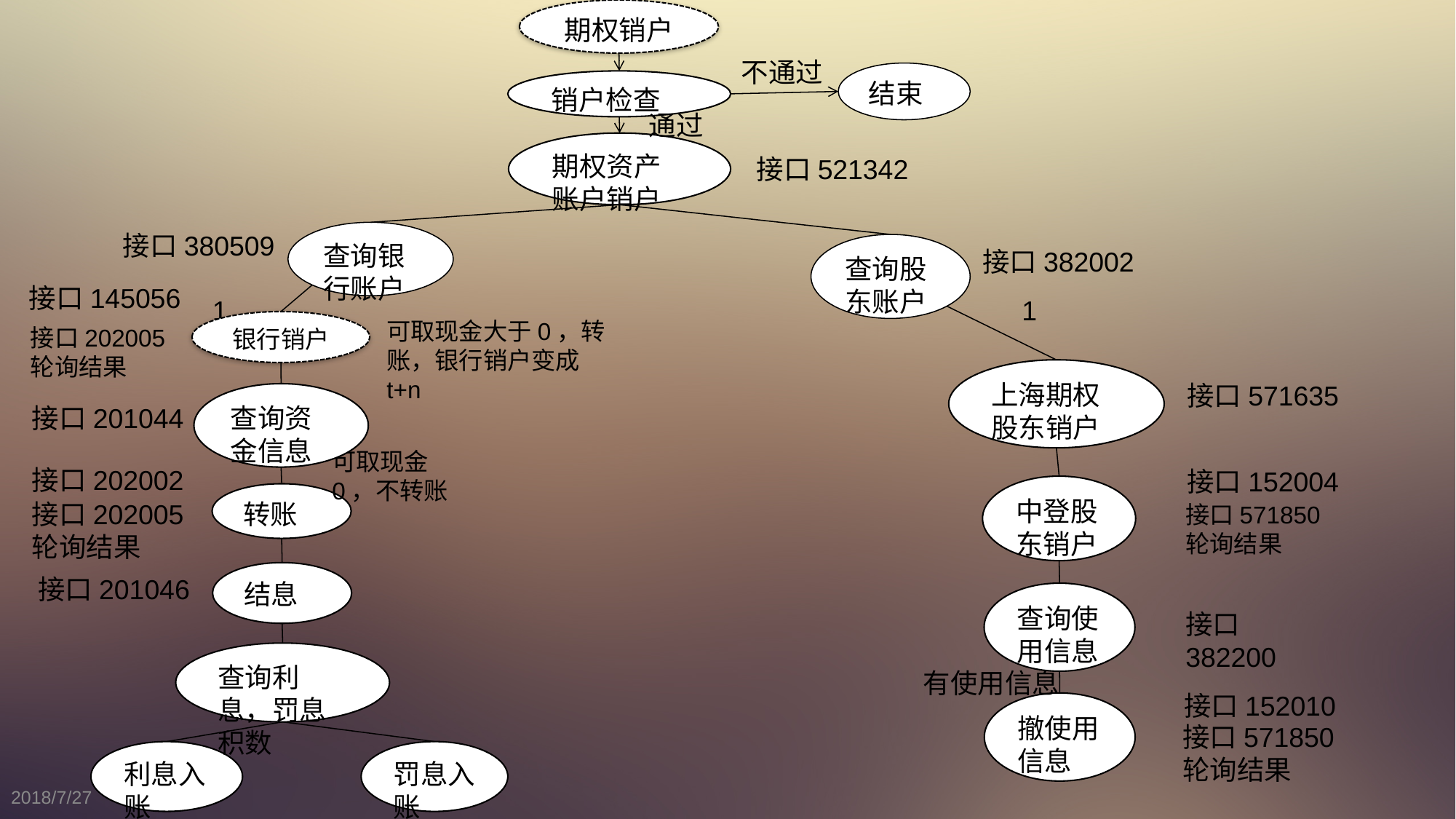

期权销户

不通过
结束
销户检查
通过
期权资产账户销户
接口521342
查询银行账户
接口380509
查询股东账户
接口382002
接口145056
1
1
可取现金大于0，转账，银行销户变成t+n

银行销户

接口202005轮询结果
上海期权股东销户

接口571635
查询资金信息

接口201044
可取现金0，不转账
接口202002
接口152004
中登股东销户
转账

接口202005轮询结果
接口571850轮询结果
结息

接口201046
查询使用信息

接口 382200
查询利息，罚息积数

有使用信息
接口152010
撤使用信息

接口571850轮询结果
罚息入账

利息入账

2018/7/27